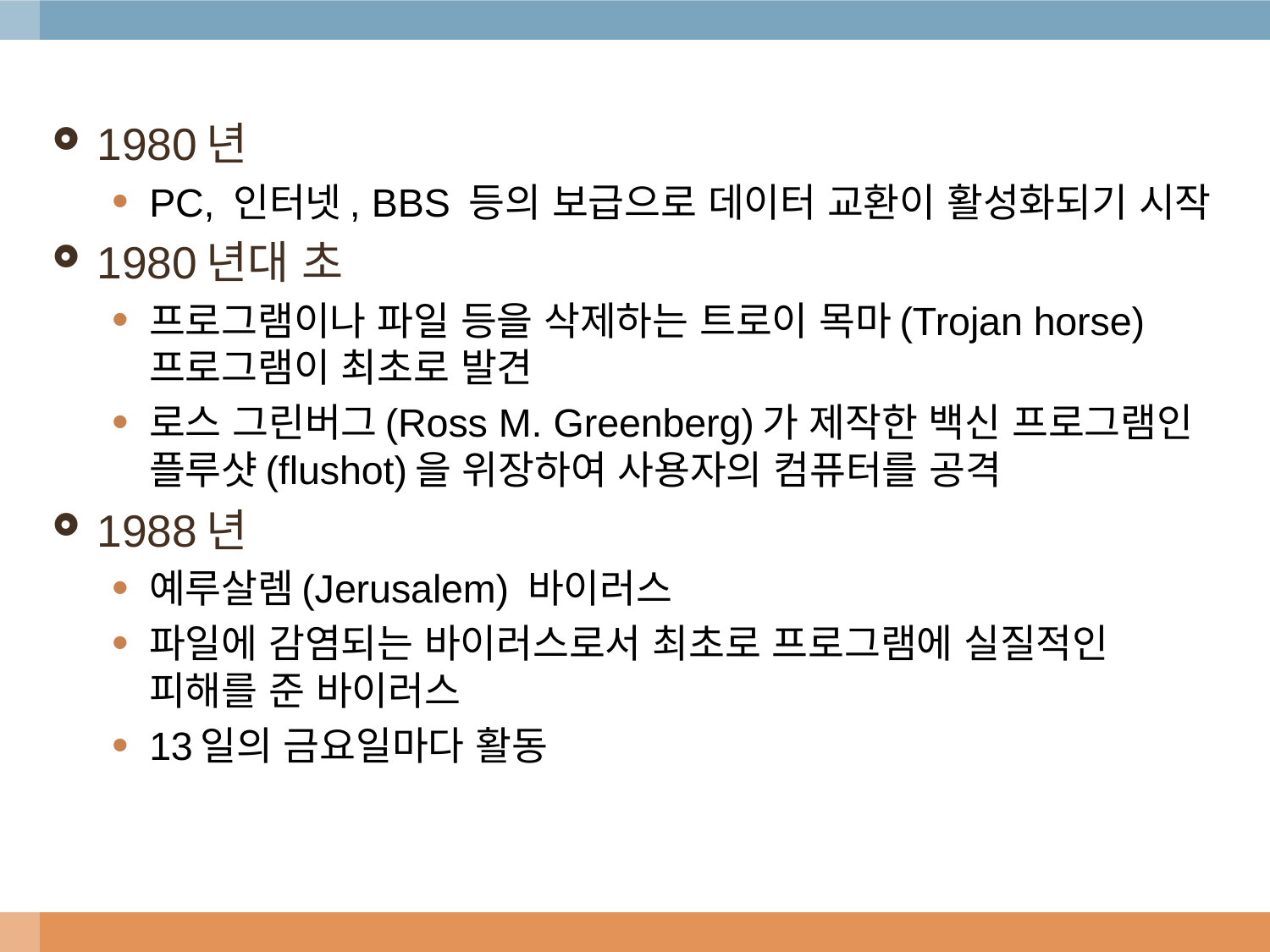

1980년
PC, 인터넷, BBS 등의 보급으로 데이터 교환이 활성화되기 시작
1980년대 초
프로그램이나 파일 등을 삭제하는 트로이 목마(Trojan horse) 프로그램이 최초로 발견
로스 그린버그(Ross M. Greenberg)가 제작한 백신 프로그램인 플루샷(flushot)을 위장하여 사용자의 컴퓨터를 공격
1988년
예루살렘(Jerusalem) 바이러스
파일에 감염되는 바이러스로서 최초로 프로그램에 실질적인 피해를 준 바이러스
13일의 금요일마다 활동